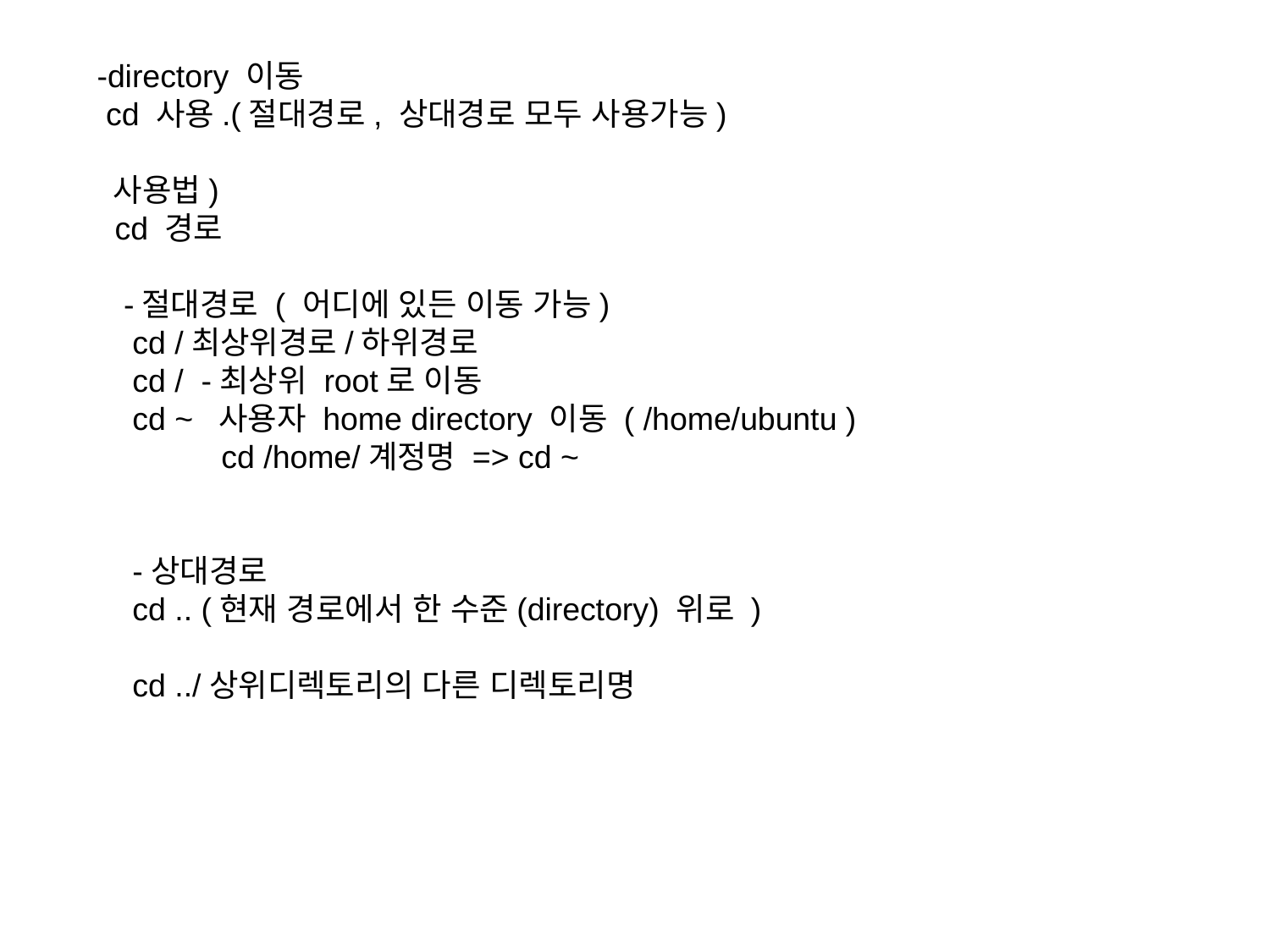

-directory 이동
 cd 사용.(절대경로, 상대경로 모두 사용가능)

 사용법)
  cd 경로

   -절대경로 ( 어디에 있든 이동 가능)
    cd /최상위경로/하위경로
    cd /  -최상위 root로 이동
    cd ~  사용자 home directory 이동 ( /home/ubuntu )
              cd /home/계정명 => cd ~

    -상대경로
    cd .. (현재 경로에서 한 수준(directory) 위로 )

    cd ../상위디렉토리의 다른 디렉토리명